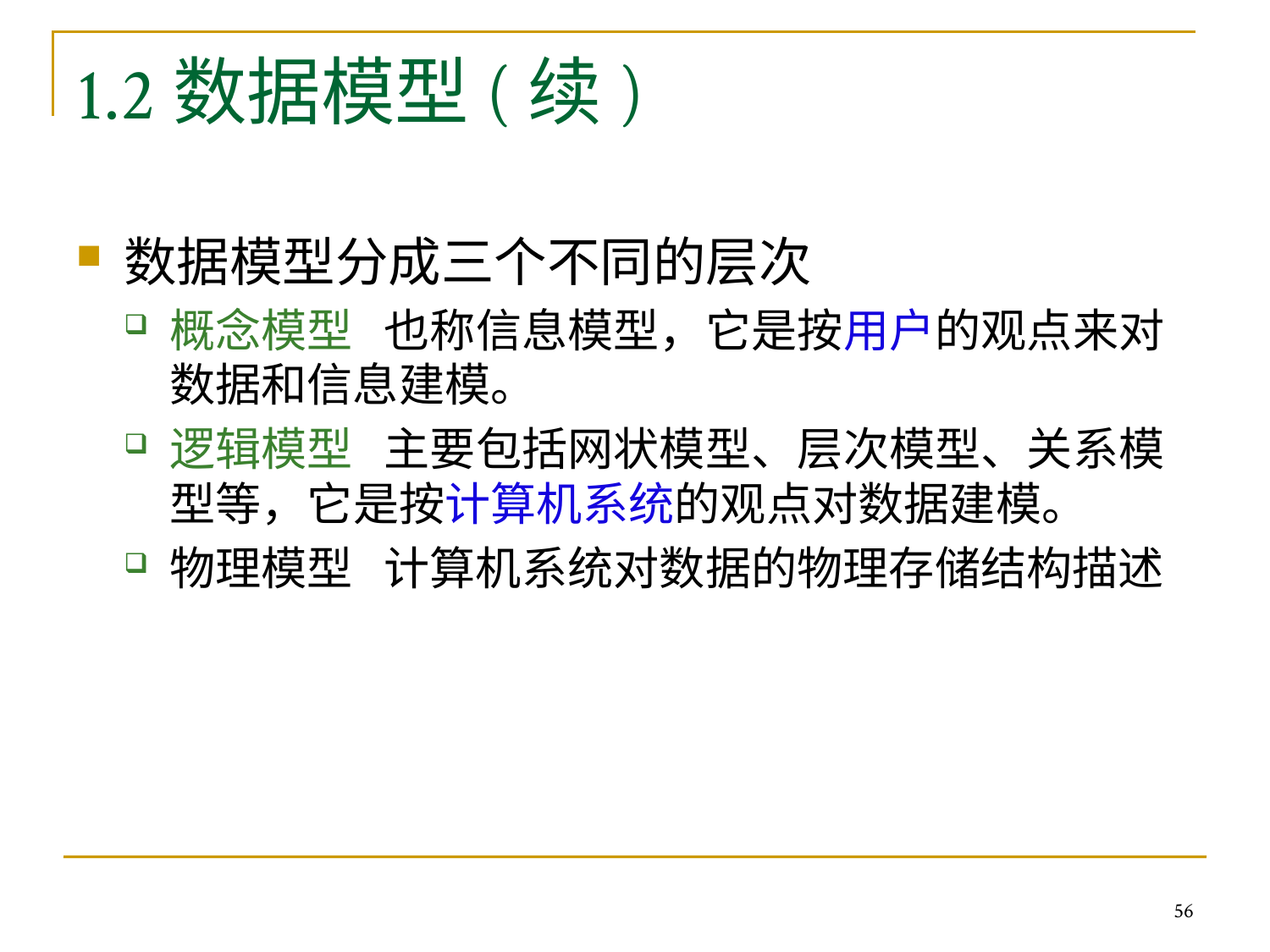

# 1.2数据模型(续)
数据模型分成三个不同的层次
概念模型   也称信息模型，它是按用户的观点来对数据和信息建模。
逻辑模型   主要包括网状模型、层次模型、关系模型等，它是按计算机系统的观点对数据建模。
物理模型   计算机系统对数据的物理存储结构描述
56